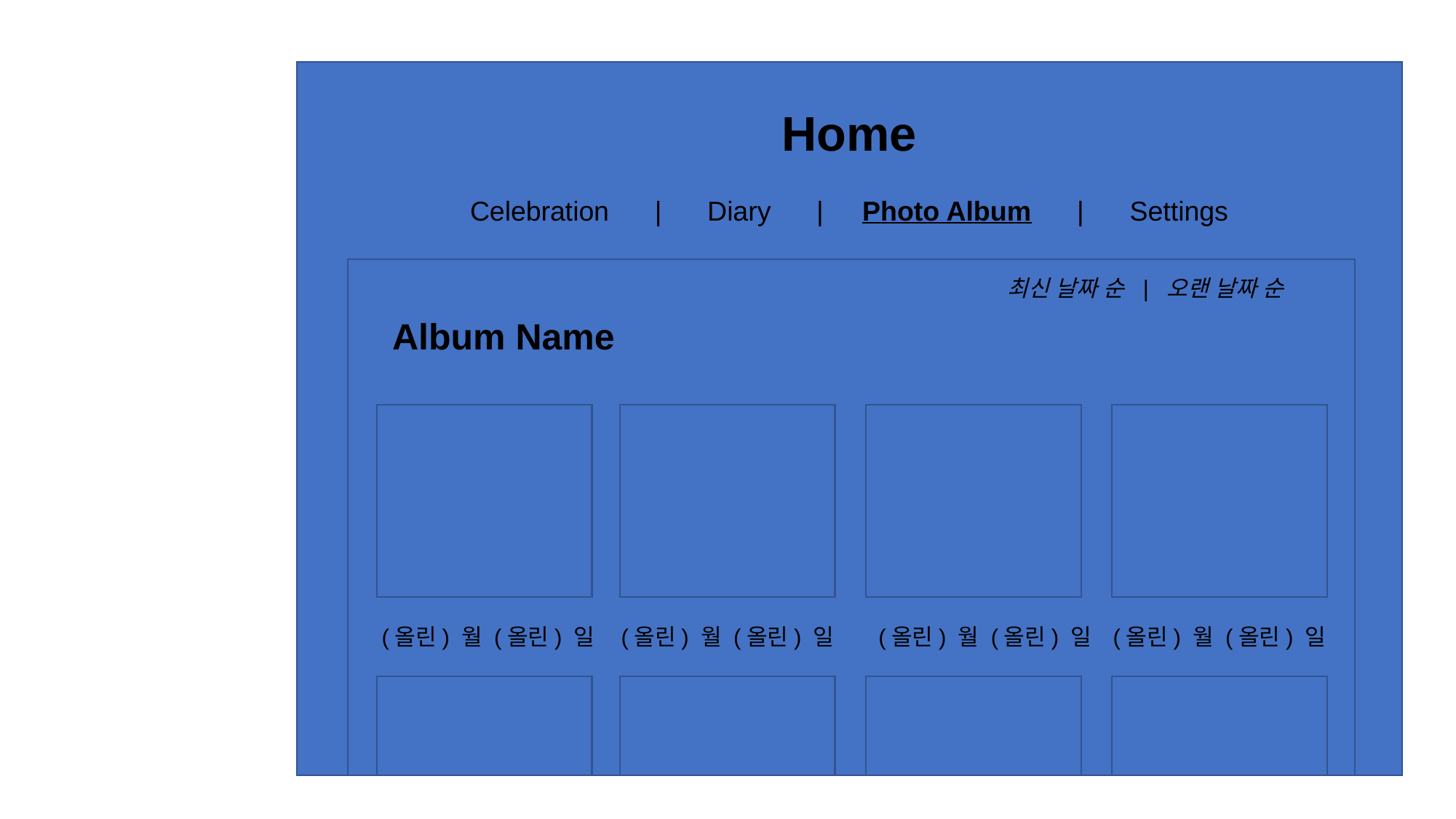

앨범
2

Home

Celebration      |      Diary      |     Photo Album      |      Settings

최신 날짜 순  |  오랜 날짜 순
Album Name

(올린) 월 (올린) 일
(올린) 월 (올린) 일
(올린) 월 (올린) 일
(올린) 월 (올린) 일